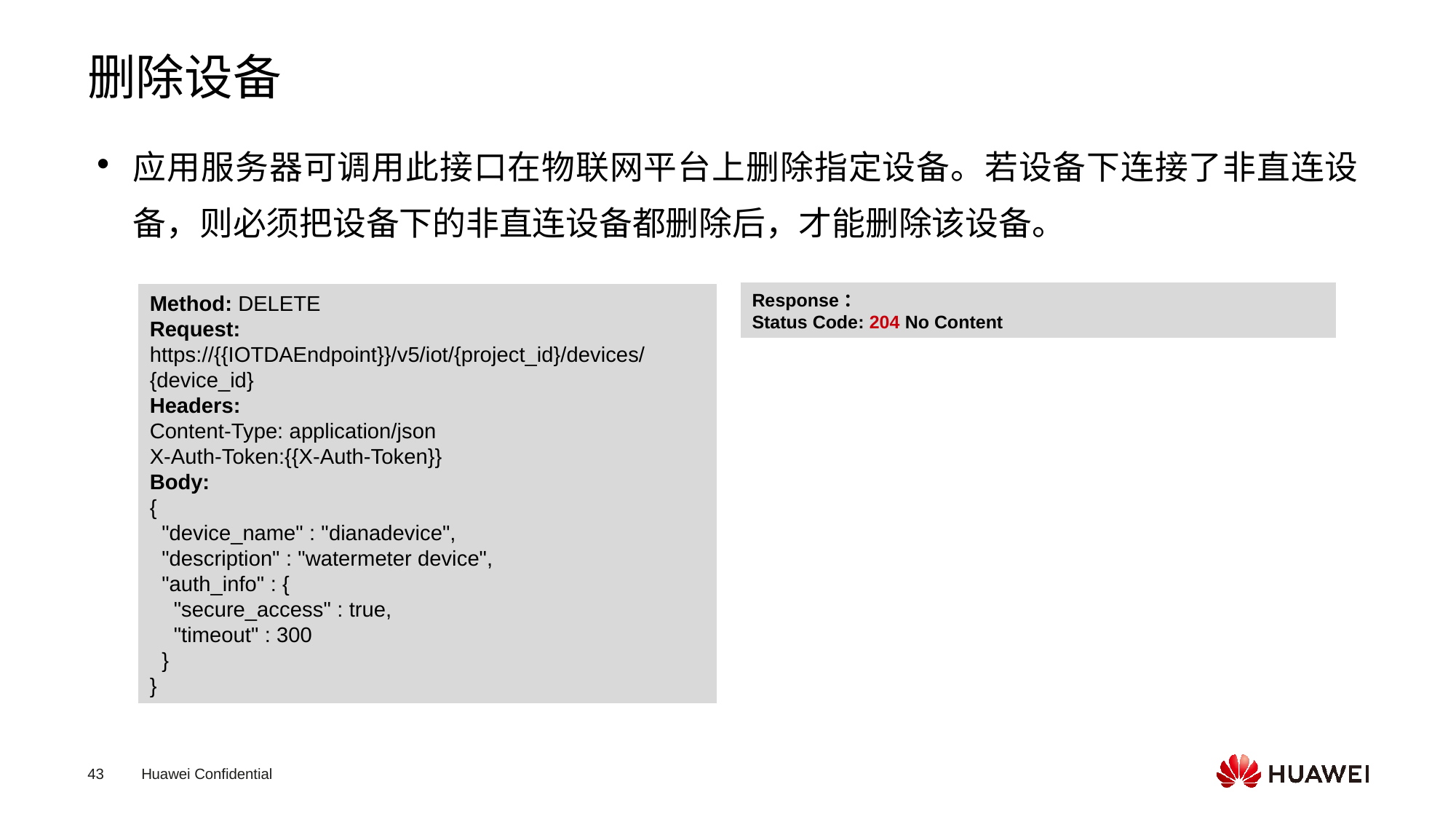

# 删除设备
应用服务器可调用此接口在物联网平台上删除指定设备。若设备下连接了非直连设备，则必须把设备下的非直连设备都删除后，才能删除该设备。
Method: DELETE
Request:
https://{{IOTDAEndpoint}}/v5/iot/{project_id}/devices/{device_id}
Headers:
Content-Type: application/json
X-Auth-Token:{{X-Auth-Token}}
Body:
{
  "device_name" : "dianadevice",
  "description" : "watermeter device",
  "auth_info" : {
    "secure_access" : true,
    "timeout" : 300
  }
}
Response：
Status Code: 204 No Content